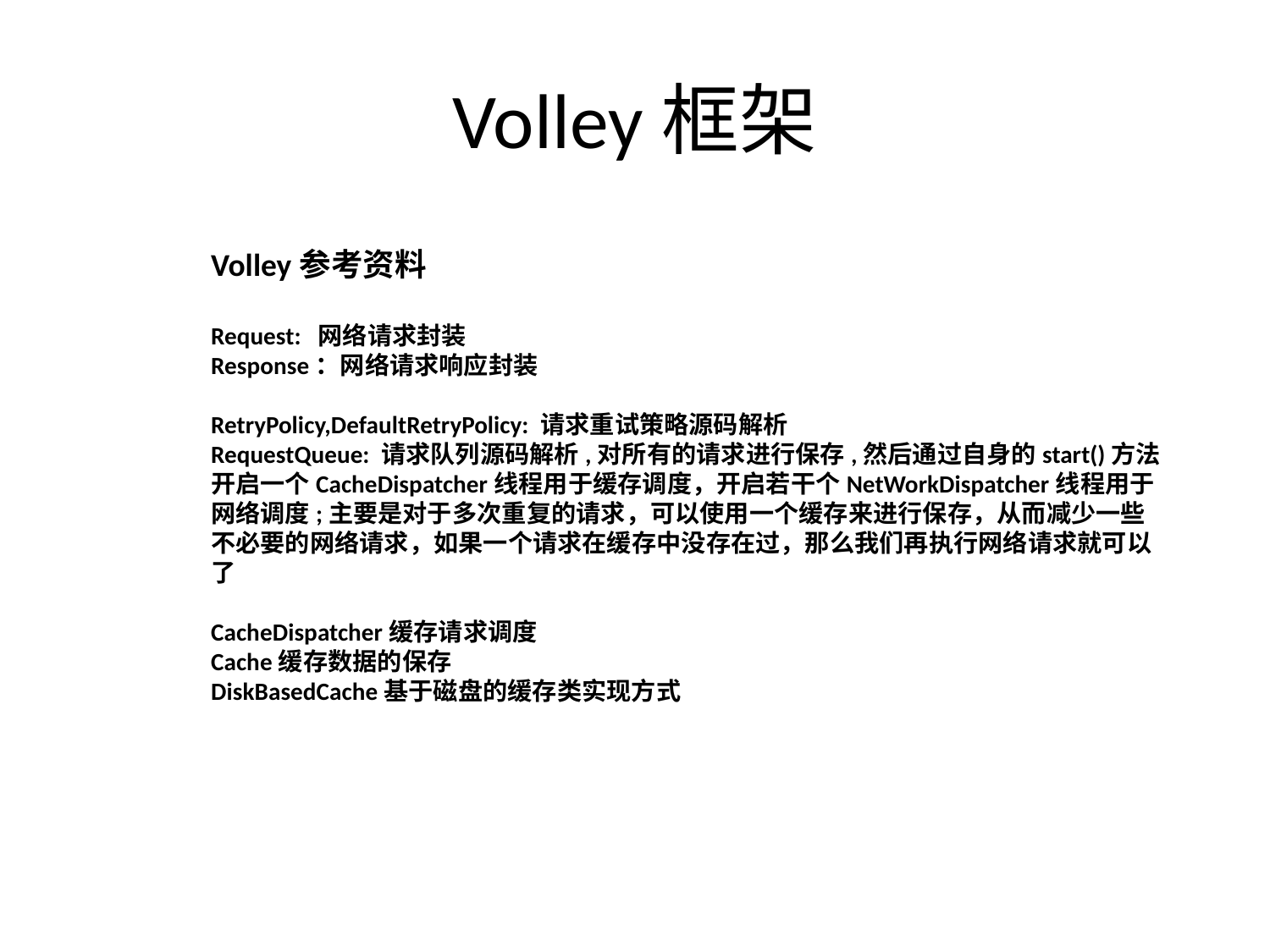

# Volley框架
Volley参考资料

Request:  网络请求封装
Response：网络请求响应封装

RetryPolicy,DefaultRetryPolicy: 请求重试策略源码解析
RequestQueue: 请求队列源码解析,对所有的请求进行保存,然后通过自身的start()方法开启一个CacheDispatcher线程用于缓存调度，开启若干个NetWorkDispatcher线程用于网络调度;主要是对于多次重复的请求，可以使用一个缓存来进行保存，从而减少一些不必要的网络请求，如果一个请求在缓存中没存在过，那么我们再执行网络请求就可以了

CacheDispatcher缓存请求调度
Cache缓存数据的保存
DiskBasedCache基于磁盘的缓存类实现方式